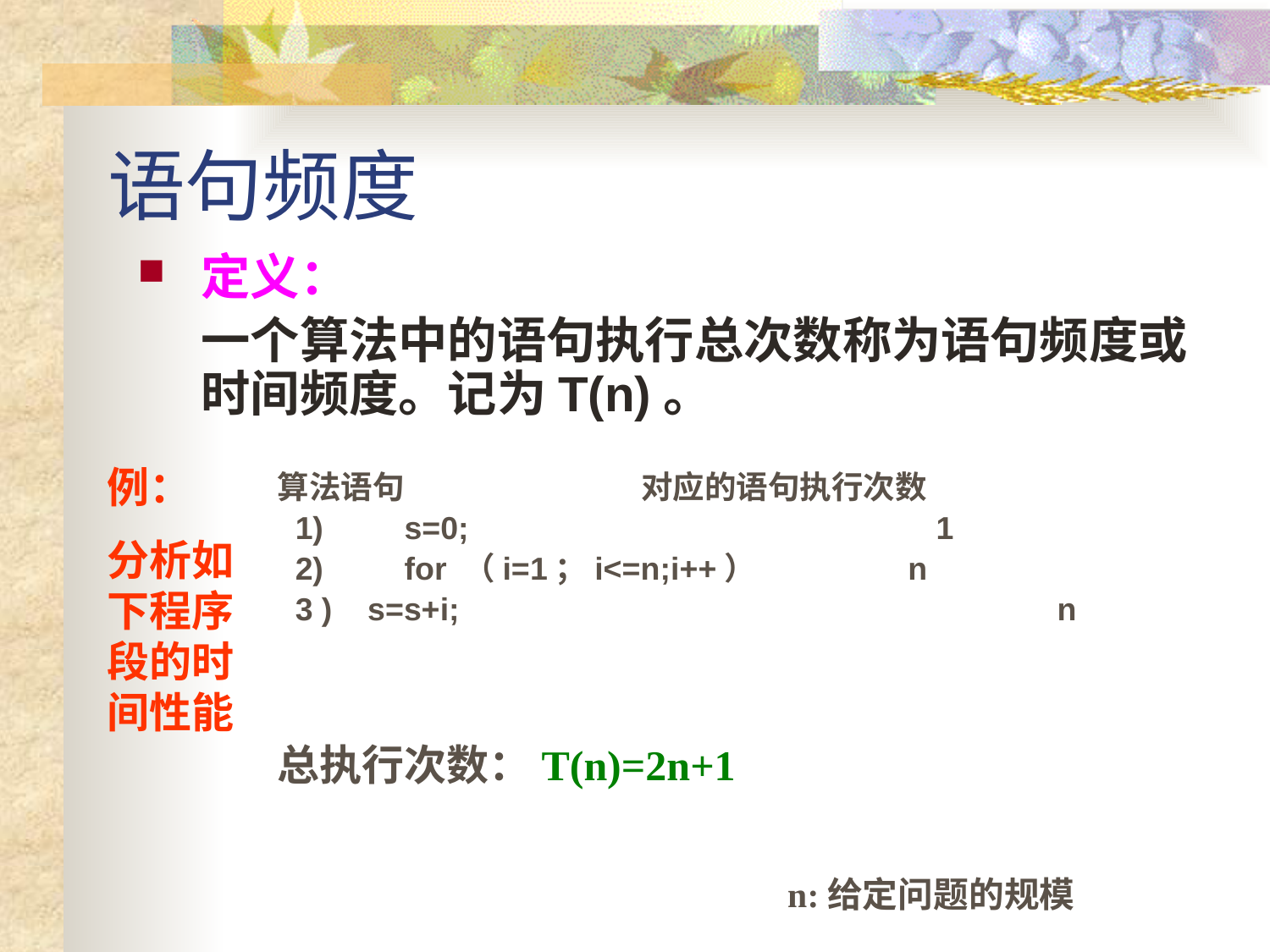

# 语句频度
定义：
	一个算法中的语句执行总次数称为语句频度或时间频度。记为T(n)。
例：
分析如下程序段的时间性能
算法语句                                 对应的语句执行次数
  1)	s=0;			                 1
  2)	for （i=1；i<=n;i++）                    n
  3 )    s=s+i;					  n

总执行次数：T(n)=2n+1
n:给定问题的规模